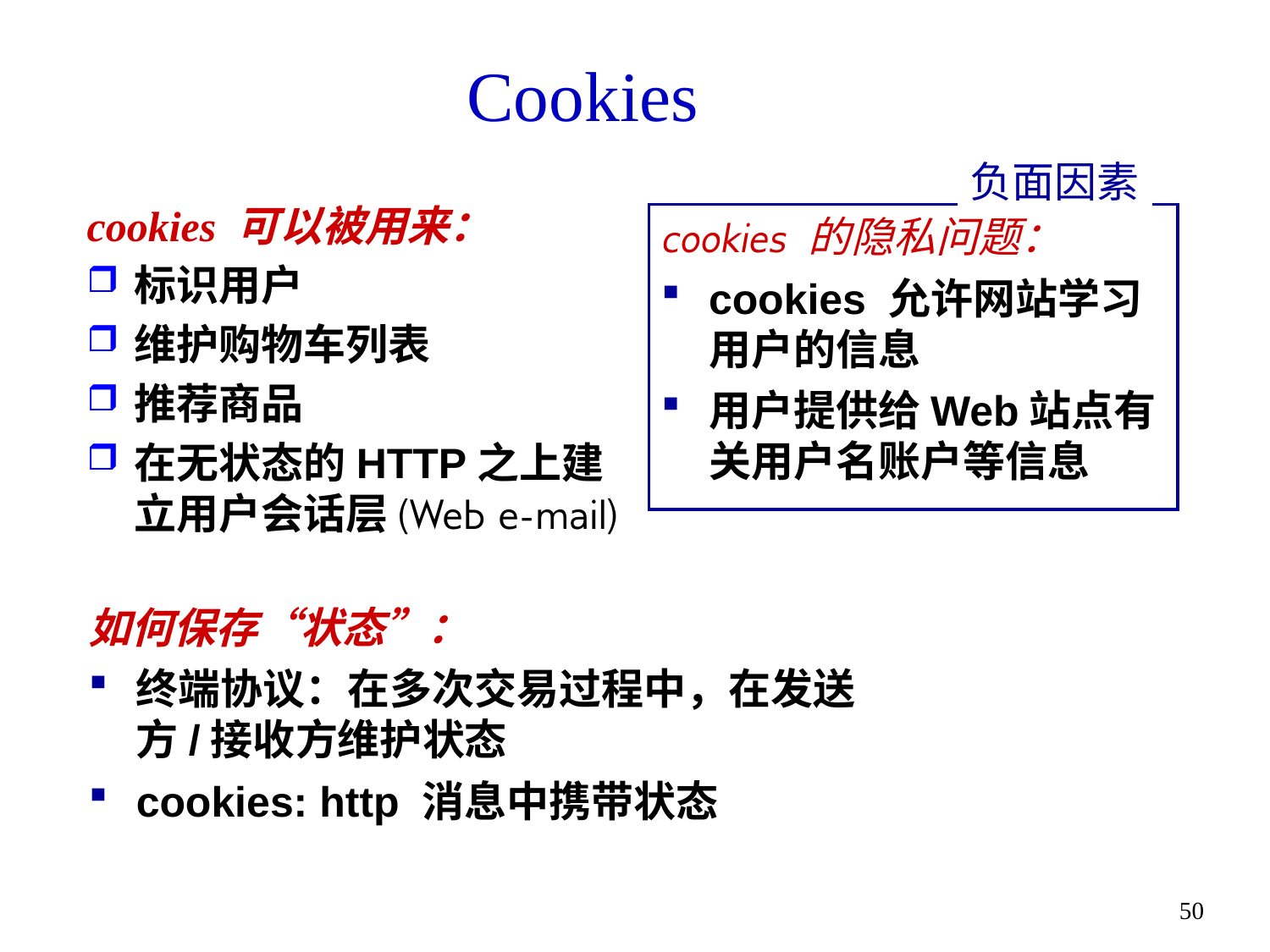

# Cookies
负面因素
cookies 可以被用来：
标识用户
维护购物车列表
推荐商品
在无状态的HTTP之上建立用户会话层(Web e-mail)
cookies 的隐私问题：
cookies 允许网站学习用户的信息
用户提供给Web站点有关用户名账户等信息
如何保存“状态”：
终端协议：在多次交易过程中，在发送方/接收方维护状态
cookies: http 消息中携带状态
50